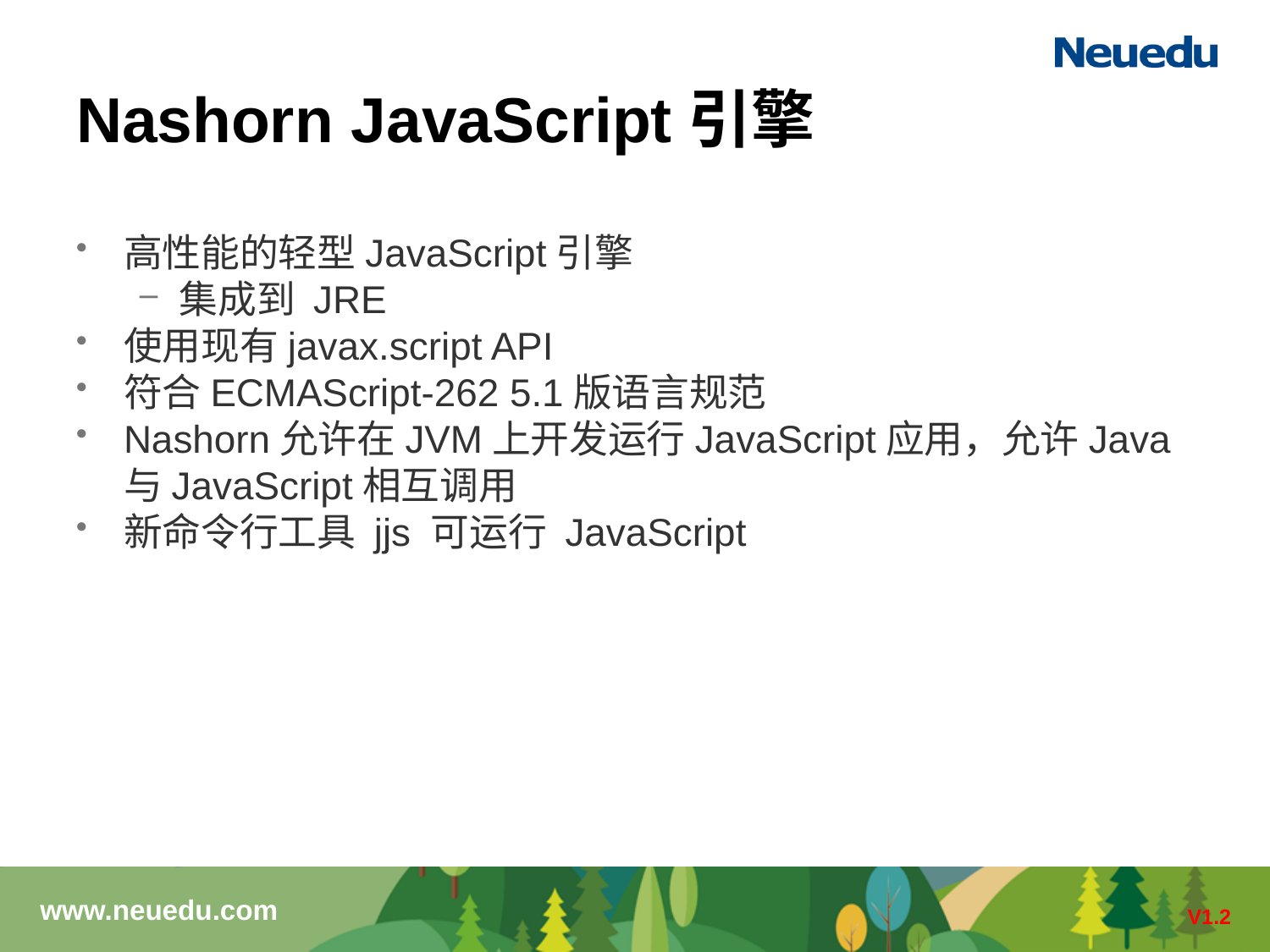

# Nashorn JavaScript引擎
高性能的轻型JavaScript引擎
集成到 JRE
使用现有javax.script API
符合ECMAScript-262 5.1版语言规范
Nashorn允许在JVM上开发运行JavaScript应用，允许Java与JavaScript相互调用
新命令行工具 jjs 可运行 JavaScript